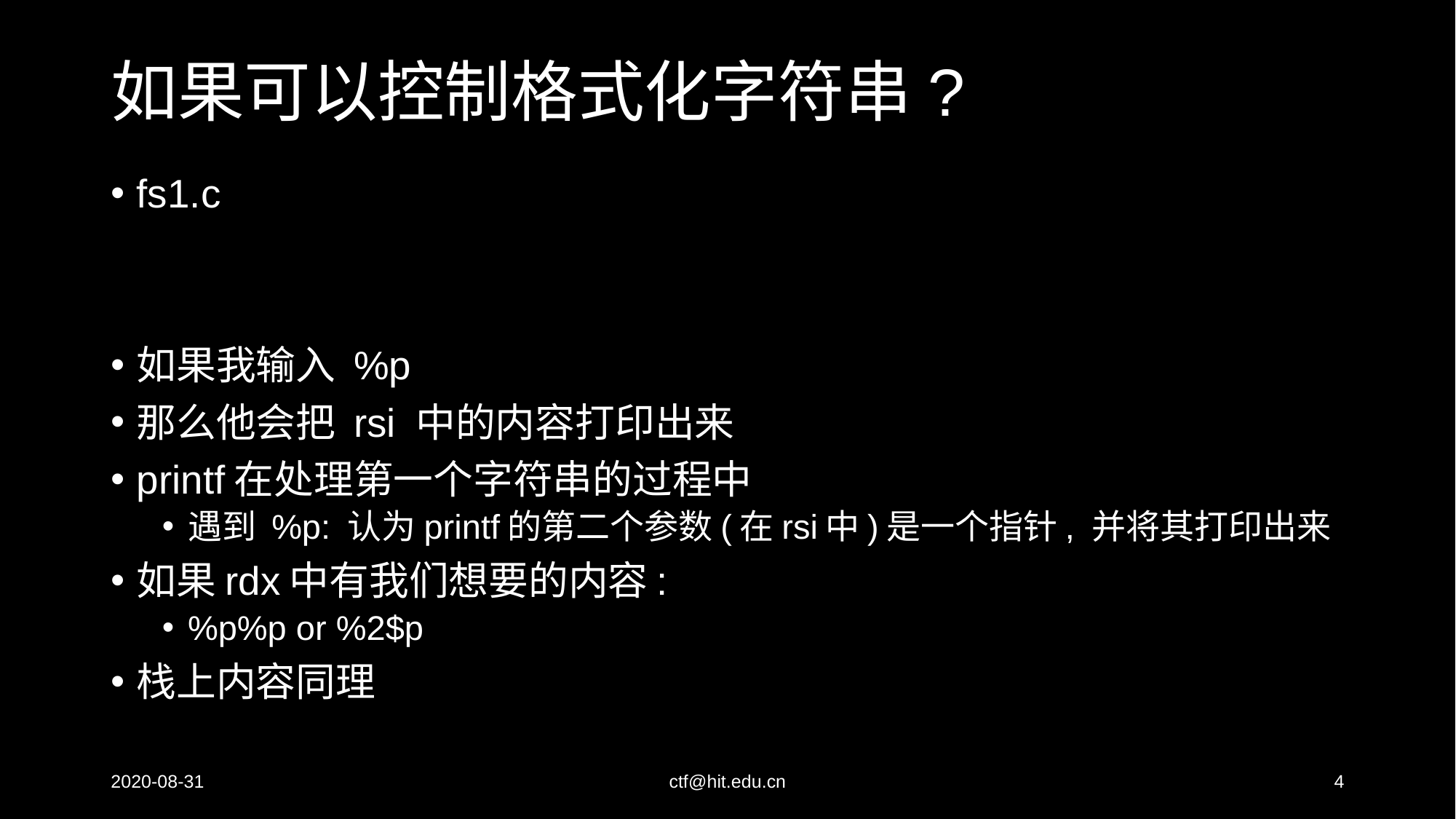

# 如果可以控制格式化字符串?
fs1.c

如果我输入 %p
那么他会把 rsi 中的内容打印出来
printf在处理第一个字符串的过程中
遇到 %p: 认为printf的第二个参数(在rsi中)是一个指针, 并将其打印出来
如果rdx中有我们想要的内容:
%p%p or %2$p
栈上内容同理
2020-08-31
ctf@hit.edu.cn
4